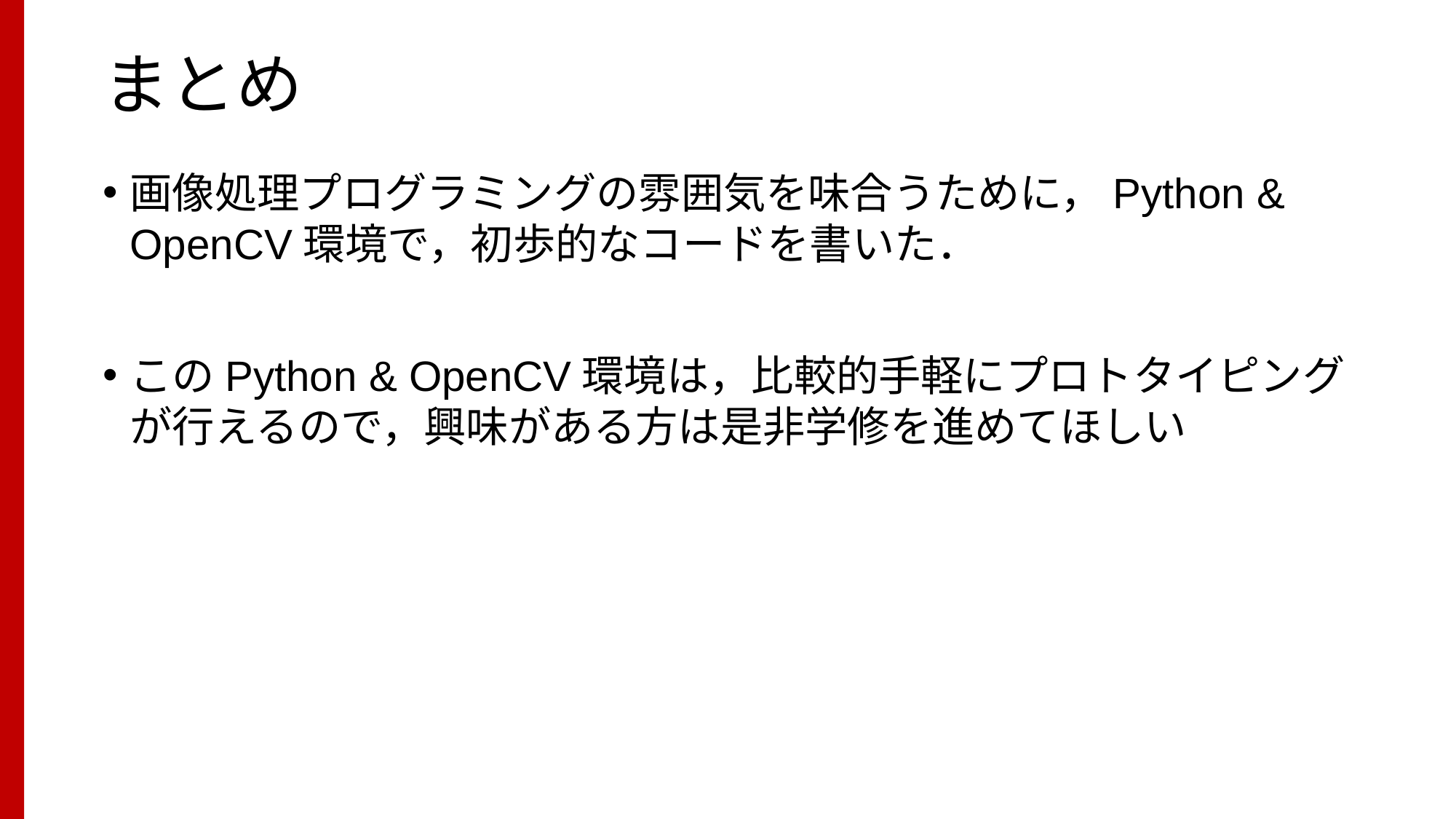

# まとめ
画像処理プログラミングの雰囲気を味合うために，Python & OpenCV環境で，初歩的なコードを書いた．

このPython & OpenCV環境は，比較的手軽にプロトタイピングが行えるので，興味がある方は是非学修を進めてほしい